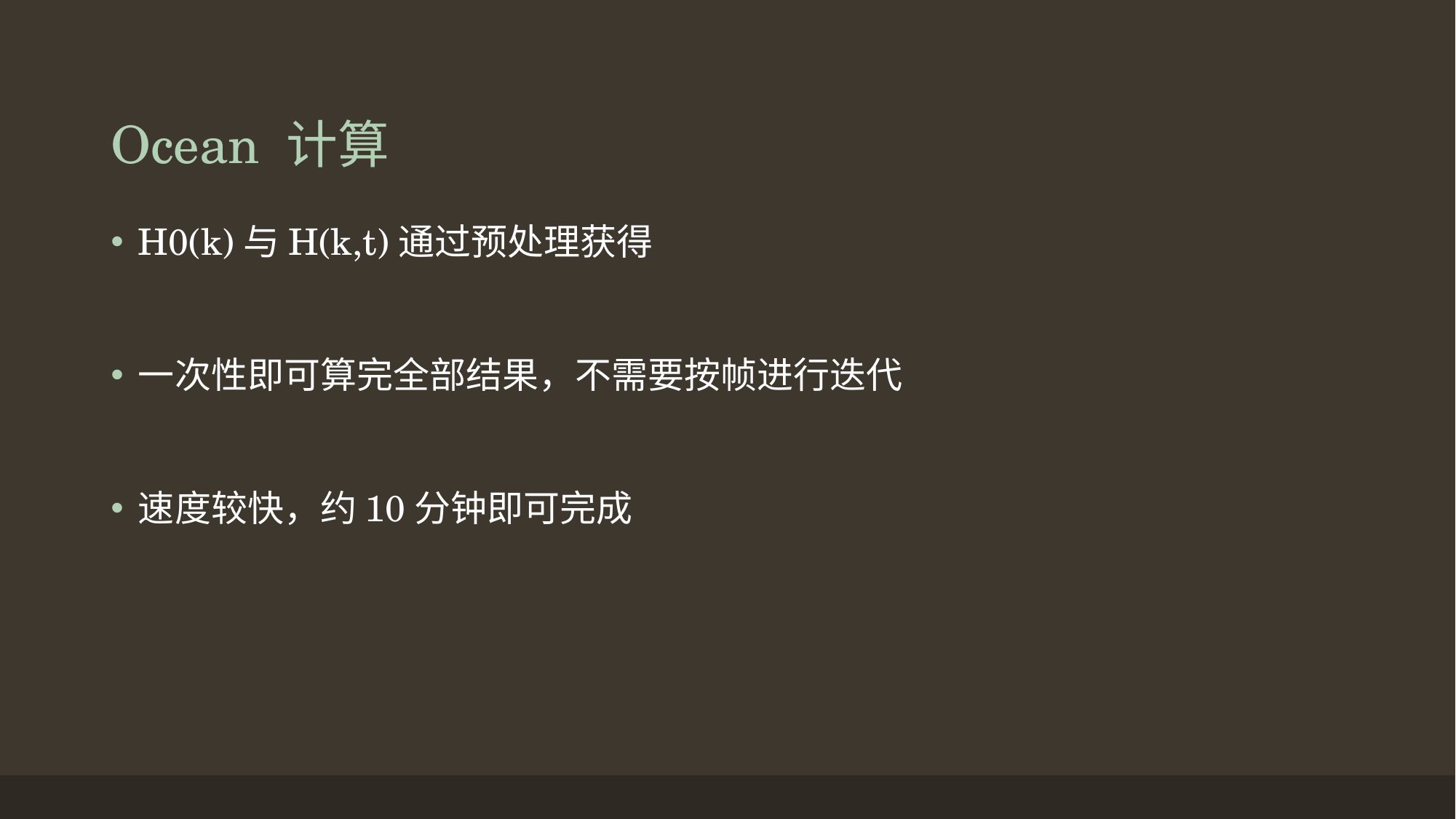

# Ocean 计算
H0(k)与H(k,t)通过预处理获得

一次性即可算完全部结果，不需要按帧进行迭代

速度较快，约10分钟即可完成